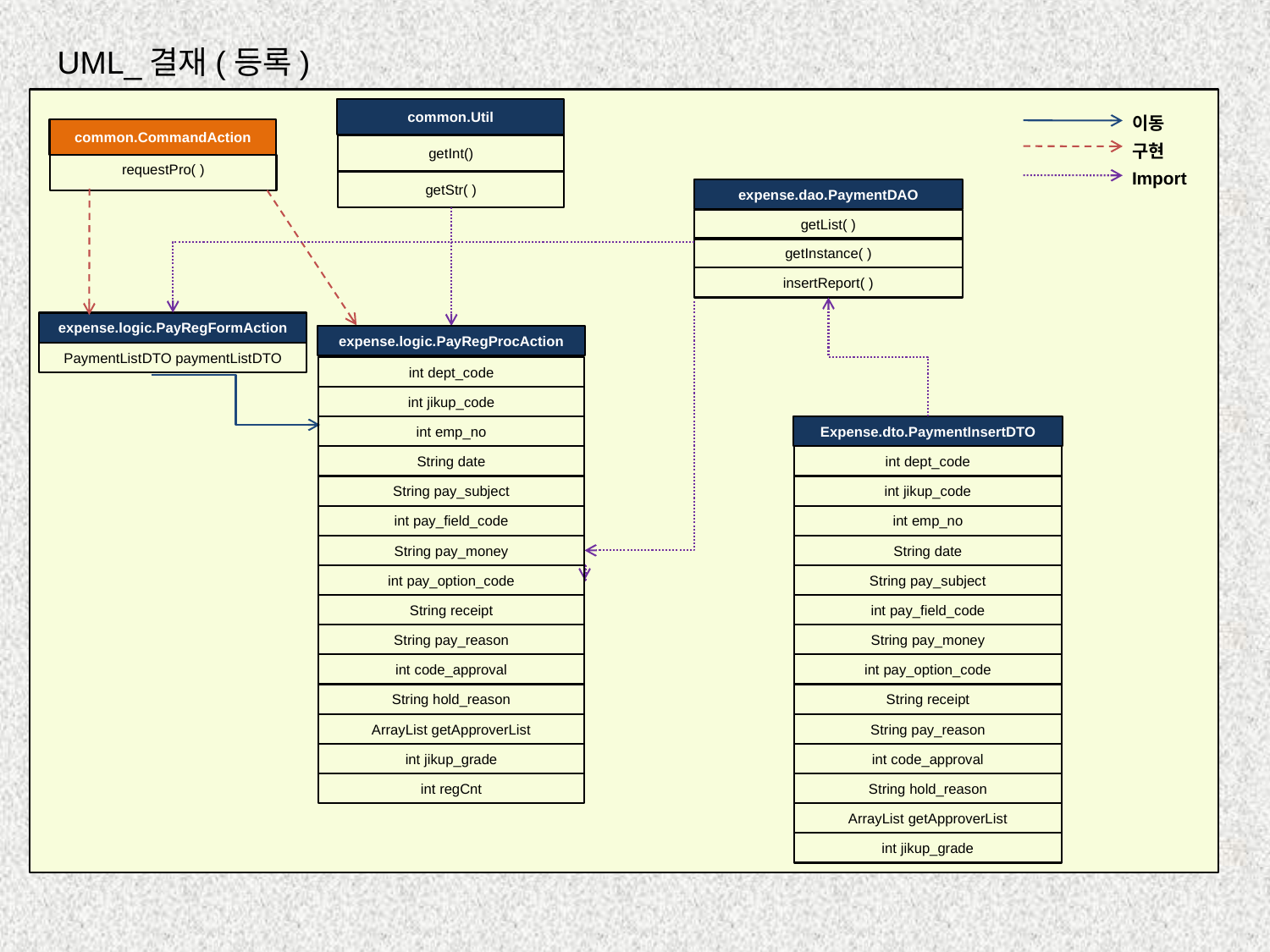

UML_결재(등록)

common.Util
getInt()
getStr( )
이동
common.CommandAction

requestPro( )
구현
Import
expense.dao.PaymentDAO
getList( )
getInstance( )
insertReport( )
expense.logic.PayRegFormAction
PaymentListDTO paymentListDTO
expense.logic.PayRegProcAction
int dept_code
int jikup_code
int emp_no
String date
String pay_subject
int pay_field_code
String pay_money
int pay_option_code
String receipt
String pay_reason
int code_approval
String hold_reason
ArrayList getApproverList
int jikup_grade
int regCnt
Expense.dto.PaymentInsertDTO
int dept_code
int jikup_code
int emp_no
String date
String pay_subject
int pay_field_code
String pay_money
int pay_option_code
String receipt
String pay_reason
int code_approval
String hold_reason
ArrayList getApproverList
int jikup_grade